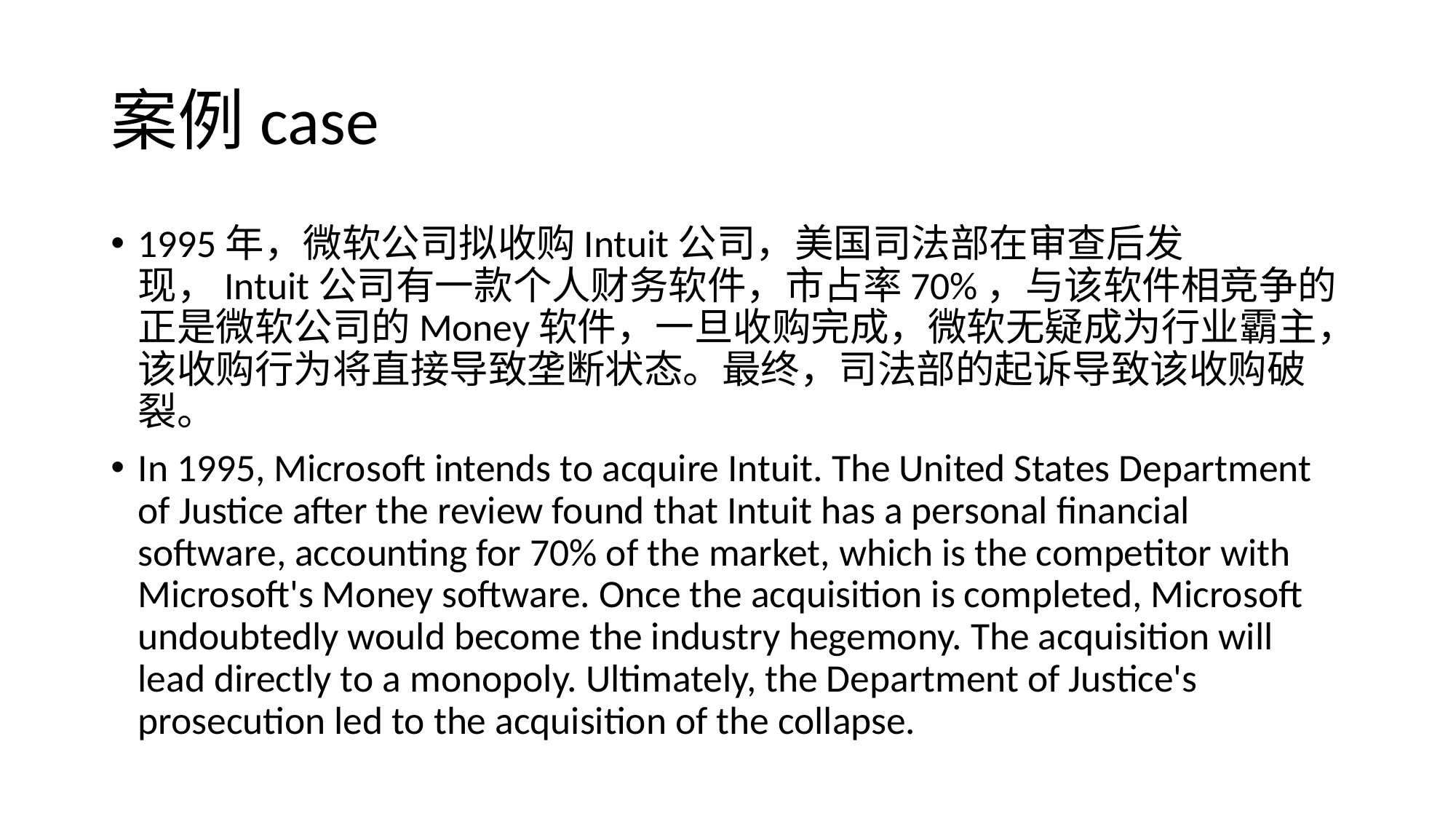

# 案例case
1995年，微软公司拟收购Intuit公司，美国司法部在审查后发现，Intuit公司有一款个人财务软件，市占率70%，与该软件相竞争的正是微软公司的Money软件，一旦收购完成，微软无疑成为行业霸主，该收购行为将直接导致垄断状态。最终，司法部的起诉导致该收购破裂。
In 1995, Microsoft intends to acquire Intuit. The United States Department of Justice after the review found that Intuit has a personal financial software, accounting for 70% of the market, which is the competitor with Microsoft's Money software. Once the acquisition is completed, Microsoft undoubtedly would become the industry hegemony. The acquisition will lead directly to a monopoly. Ultimately, the Department of Justice's prosecution led to the acquisition of the collapse.